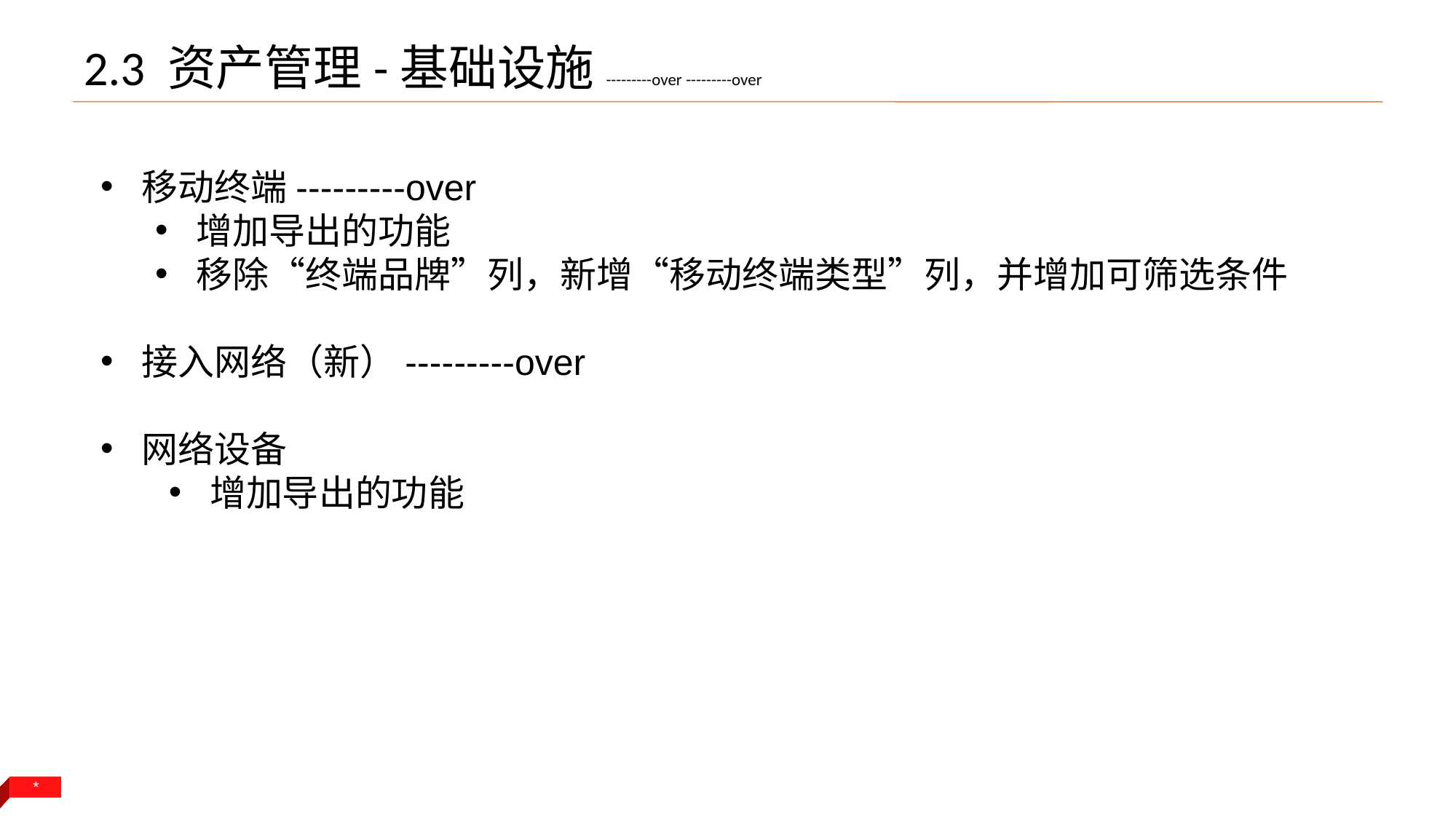

# 2.3 资产管理-基础设施---------over ---------over

移动终端---------over
增加导出的功能
移除“终端品牌”列，新增“移动终端类型”列，并增加可筛选条件

接入网络（新）---------over

网络设备
增加导出的功能
*